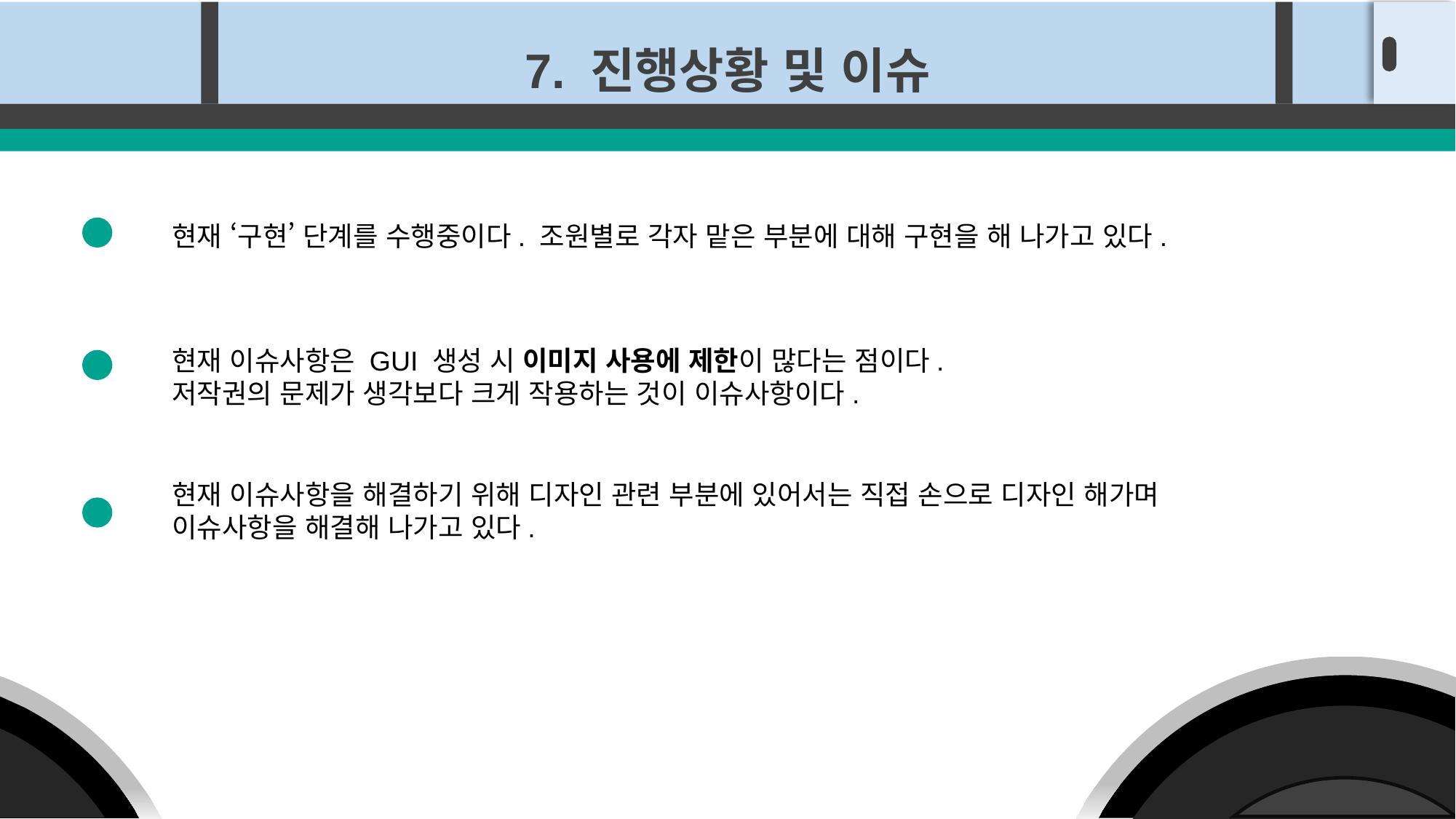

7. 진행상황 및 이슈

현재 ‘구현’ 단계를 수행중이다. 조원별로 각자 맡은 부분에 대해 구현을 해 나가고 있다.

현재 이슈사항은 GUI 생성 시 이미지 사용에 제한이 많다는 점이다.
저작권의 문제가 생각보다 크게 작용하는 것이 이슈사항이다.

현재 이슈사항을 해결하기 위해 디자인 관련 부분에 있어서는 직접 손으로 디자인 해가며
이슈사항을 해결해 나가고 있다.